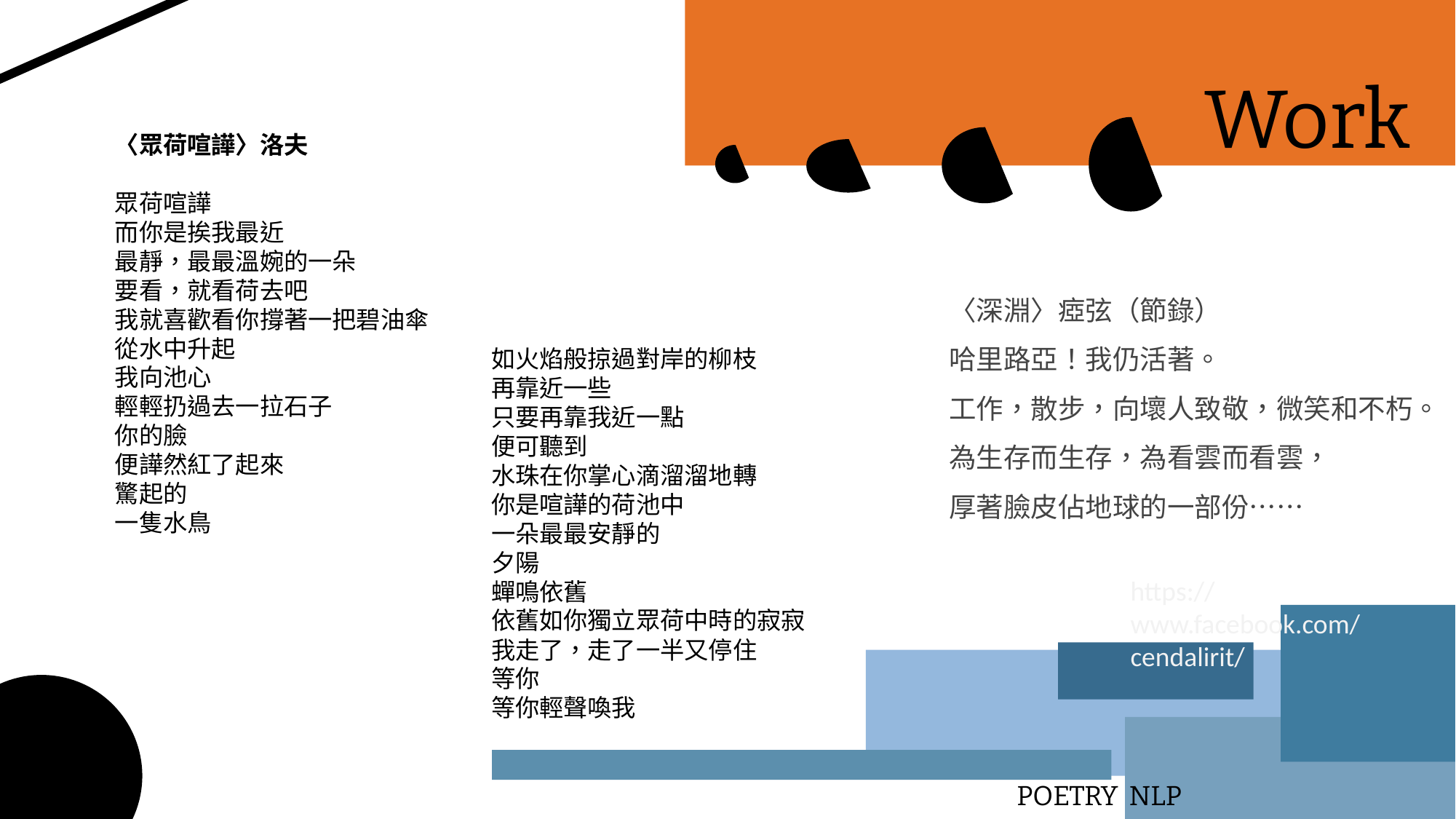

Work

〈眾荷喧譁〉洛夫

眾荷喧譁
而你是挨我最近
最靜，最最溫婉的一朵
要看，就看荷去吧
我就喜歡看你撐著一把碧油傘
從水中升起
我向池心
輕輕扔過去一拉石子
你的臉
便譁然紅了起來
驚起的
一隻水鳥

〈深淵〉瘂弦（節錄）
哈里路亞！我仍活著。
工作，散步，向壞人致敬，微笑和不朽。
為生存而生存，為看雲而看雲，
厚著臉皮佔地球的一部份……
如火焰般掠過對岸的柳枝
再靠近一些
只要再靠我近一點
便可聽到
水珠在你掌心滴溜溜地轉
你是喧譁的荷池中
一朵最最安靜的
夕陽
蟬鳴依舊
依舊如你獨立眾荷中時的寂寂
我走了，走了一半又停住
等你
等你輕聲喚我

https://www.facebook.com/cendalirit/

POETRY  NLP